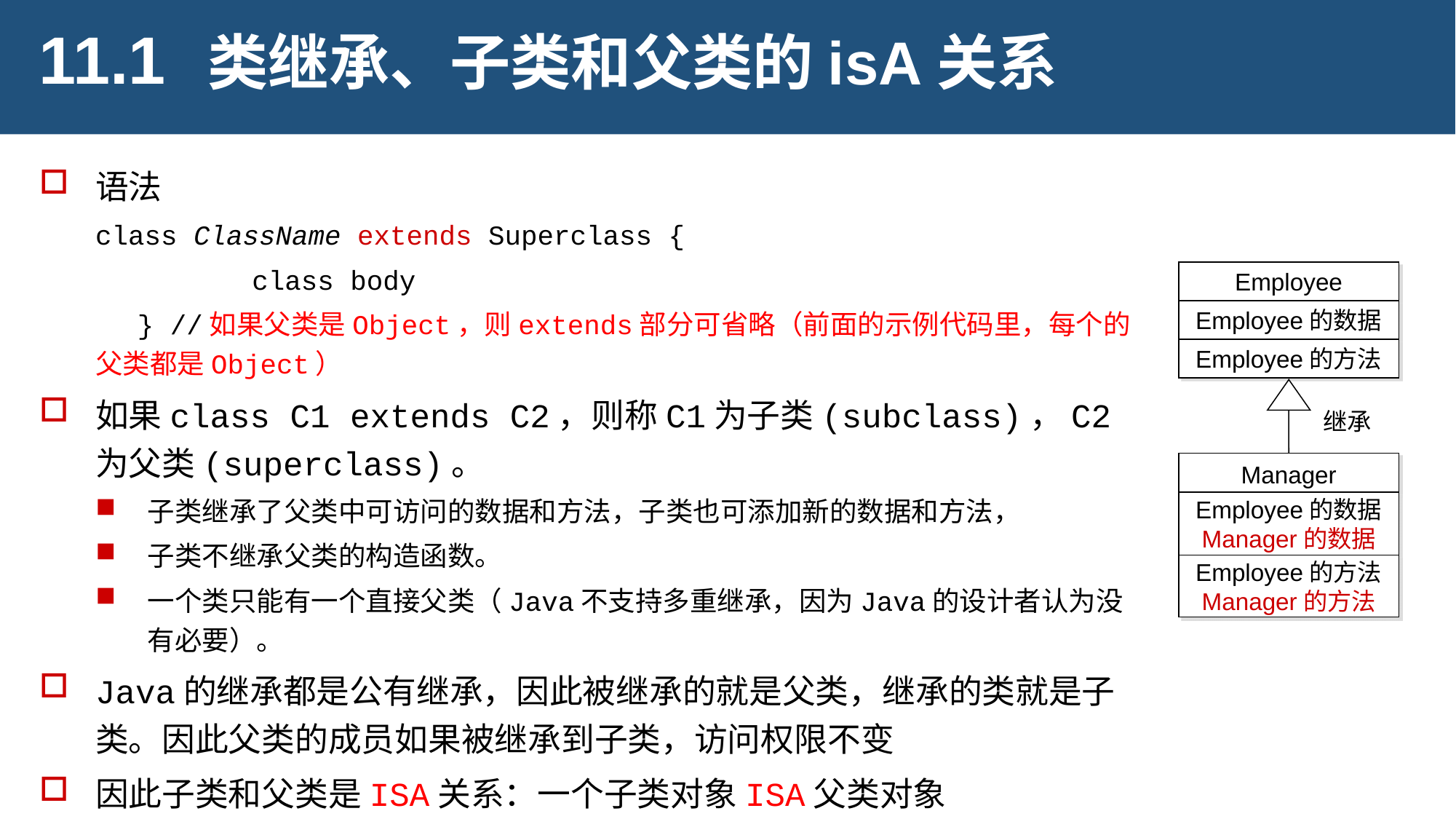

11.1
类继承、子类和父类的isA关系

语法
	class ClassName extends Superclass {
             class body
      } //如果父类是Object，则extends部分可省略（前面的示例代码里，每个的父类都是Object）
如果class C1 extends C2，则称C1为子类(subclass)，C2为父类(superclass)。
子类继承了父类中可访问的数据和方法，子类也可添加新的数据和方法，
子类不继承父类的构造函数。
一个类只能有一个直接父类（Java不支持多重继承，因为Java的设计者认为没有必要）。
Java的继承都是公有继承，因此被继承的就是父类，继承的类就是子类。因此父类的成员如果被继承到子类，访问权限不变
因此子类和父类是ISA关系：一个子类对象ISA父类对象

Employee
Employee的数据
Employee的方法

继承

Manager
Employee的数据
Manager的数据
Employee的方法
Manager的方法